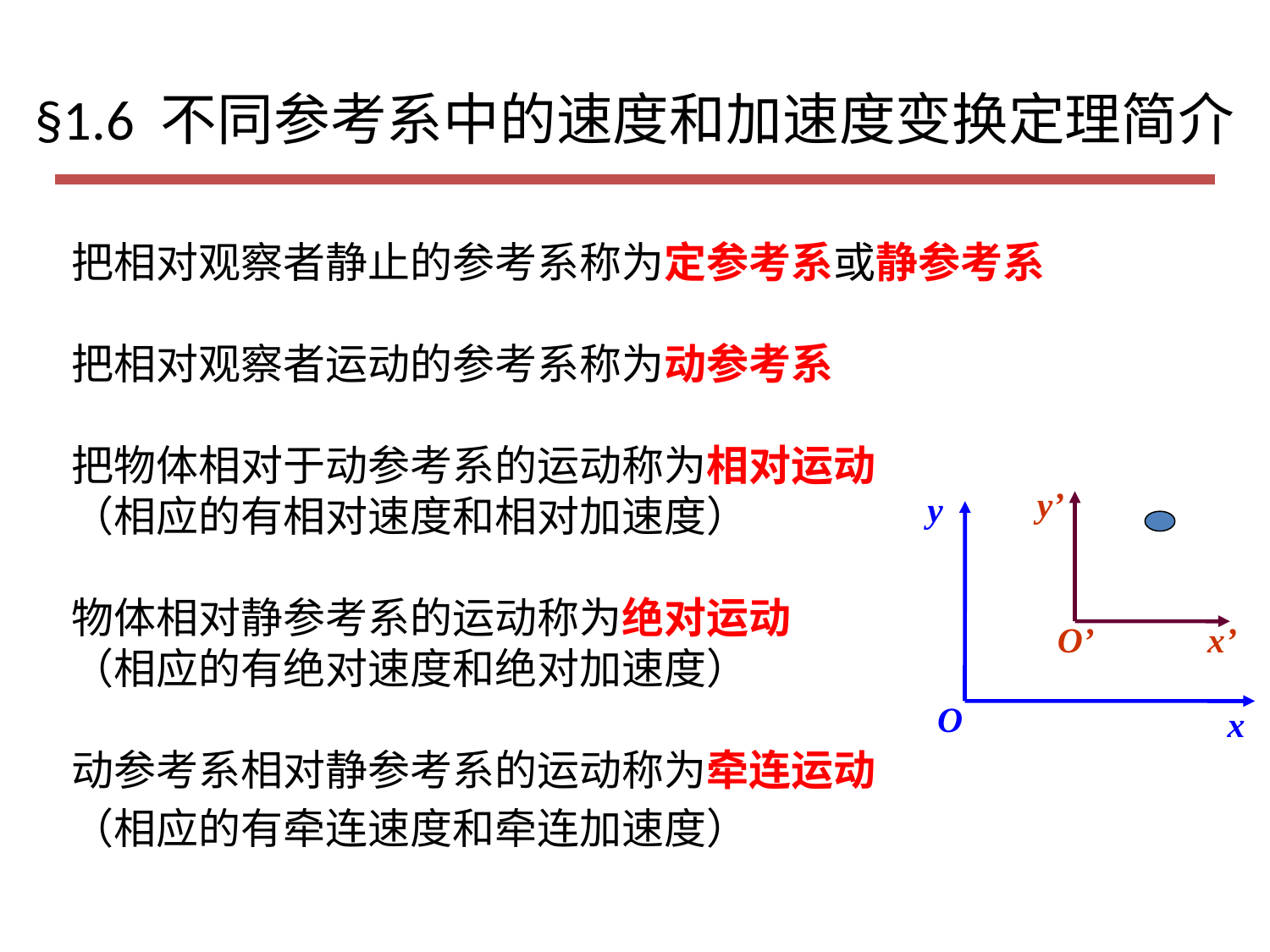

# §1.6 不同参考系中的速度和加速度变换定理简介
把相对观察者静止的参考系称为定参考系或静参考系

把相对观察者运动的参考系称为动参考系

把物体相对于动参考系的运动称为相对运动
（相应的有相对速度和相对加速度）

物体相对静参考系的运动称为绝对运动
（相应的有绝对速度和绝对加速度）

动参考系相对静参考系的运动称为牵连运动
（相应的有牵连速度和牵连加速度）
y’
y

O’
x’

O
x